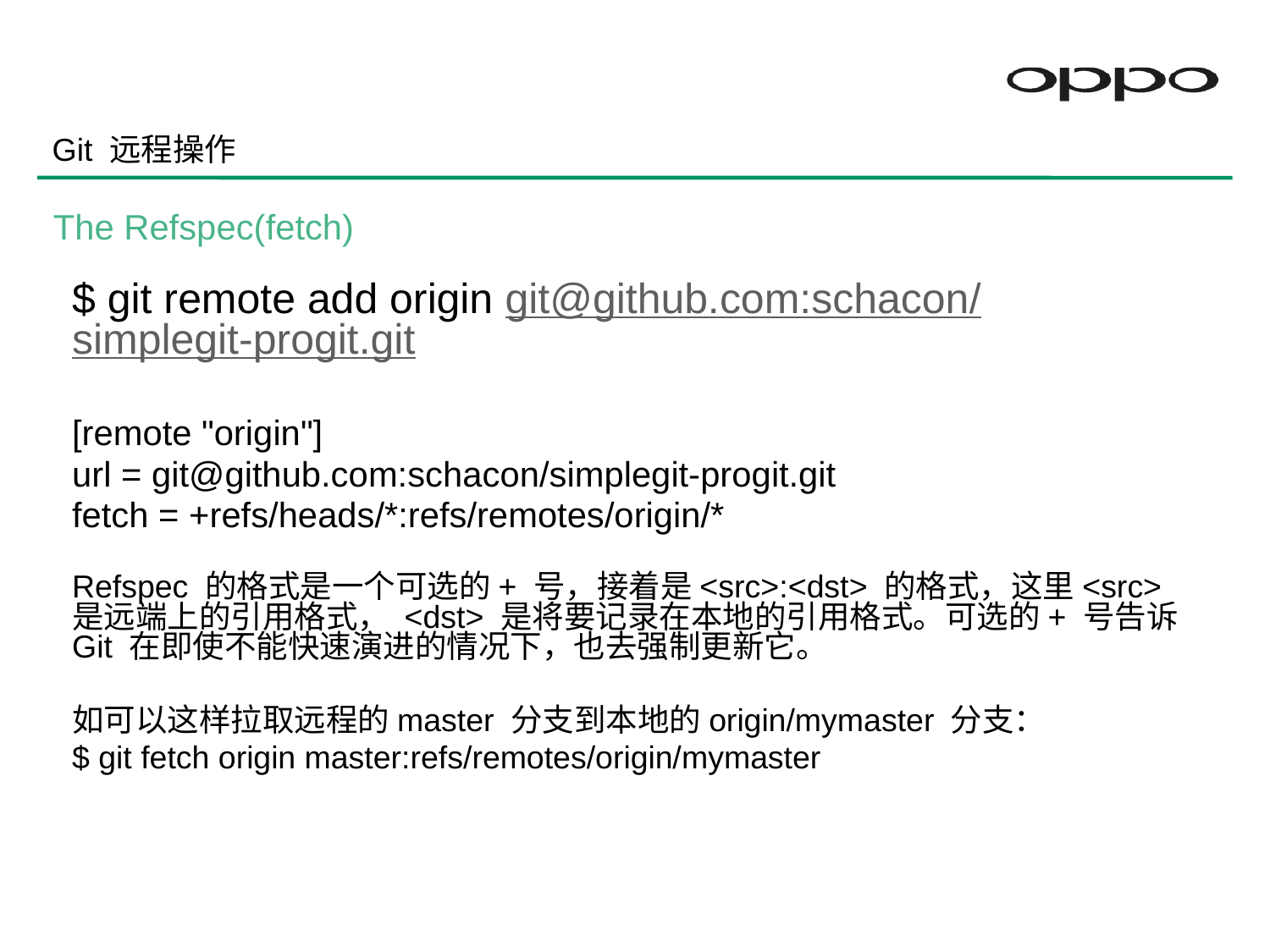

Git 远程操作
The Refspec(fetch)
$ git remote add origin git@github.com:schacon/simplegit-progit.git

[remote "origin"]
url = git@github.com:schacon/simplegit-progit.git
fetch = +refs/heads/*:refs/remotes/origin/*

Refspec 的格式是一个可选的+ 号，接着是<src>:<dst> 的格式，这里<src> 是远端上的引用格式， <dst> 是将要记录在本地的引用格式。可选的+ 号告诉Git 在即使不能快速演进的情况下，也去强制更新它。

如可以这样拉取远程的master 分支到本地的origin/mymaster 分支：
$ git fetch origin master:refs/remotes/origin/mymaster